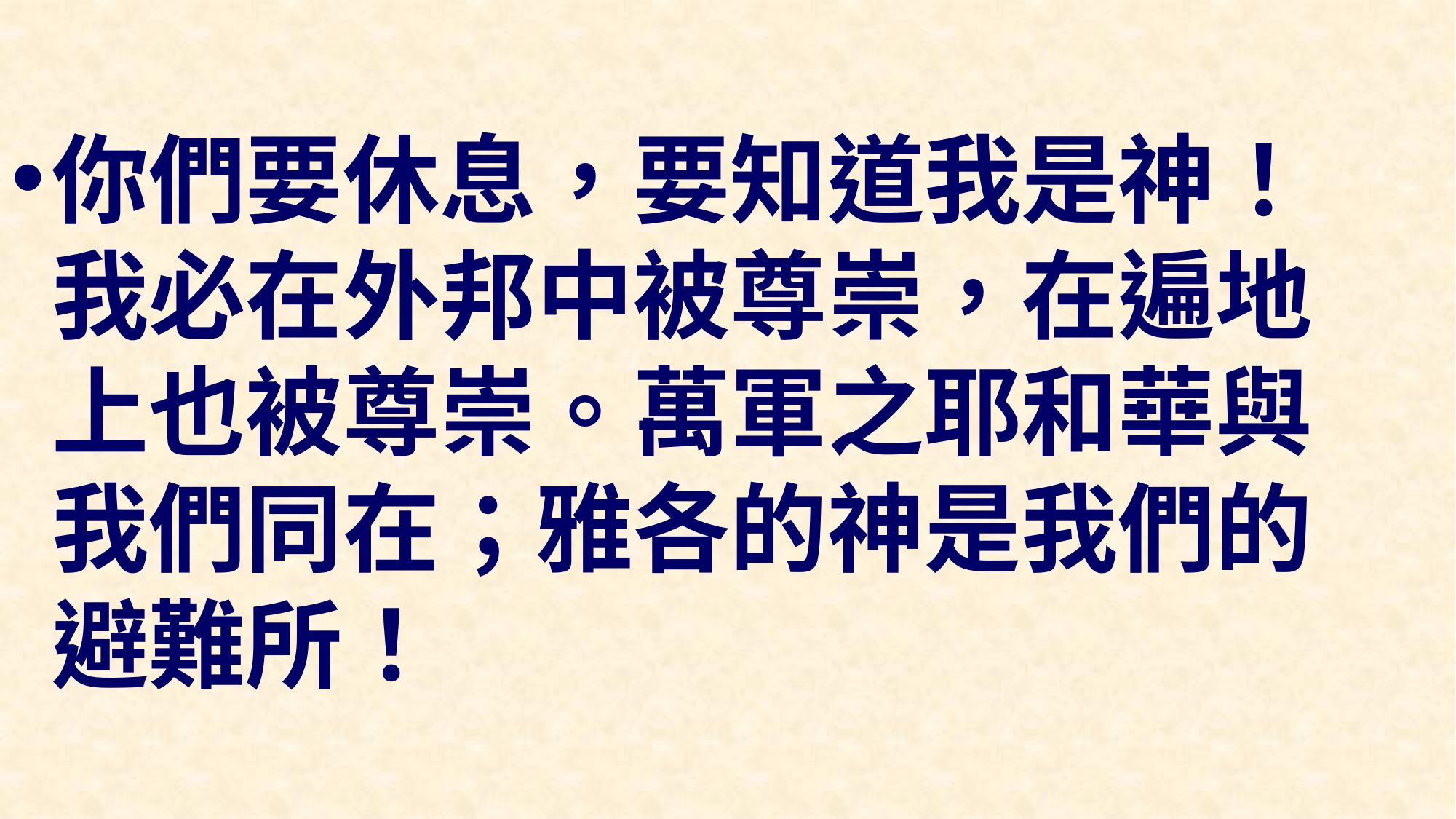

你們要休息，要知道我是神！我必在外邦中被尊崇，在遍地上也被尊崇。萬軍之耶和華與我們同在；雅各的神是我們的避難所！